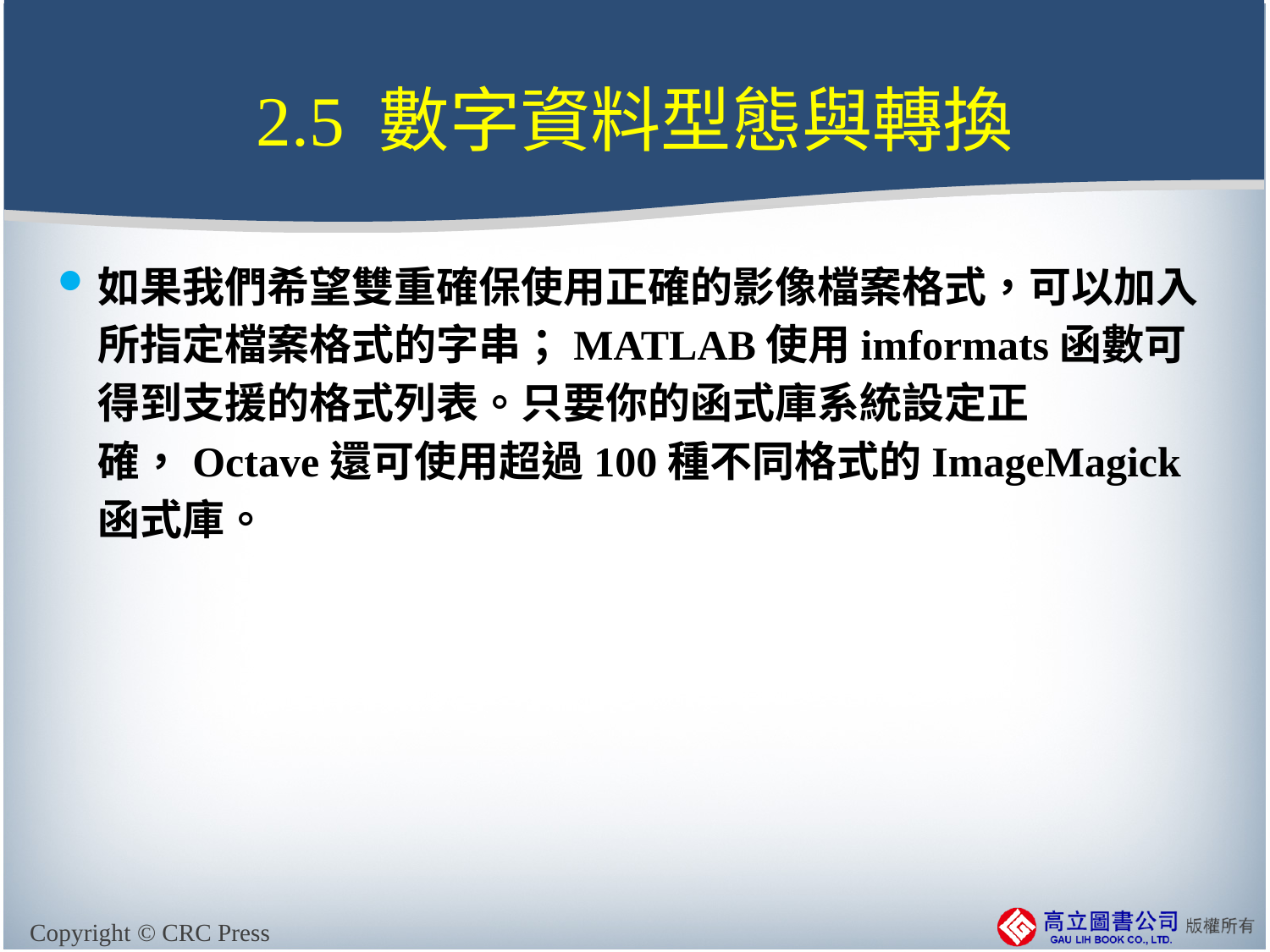

# 2.5 數字資料型態與轉換
如果我們希望雙重確保使用正確的影像檔案格式，可以加入所指定檔案格式的字串；MATLAB使用imformats函數可得到支援的格式列表。只要你的函式庫系統設定正確，Octave還可使用超過100種不同格式的ImageMagick函式庫。